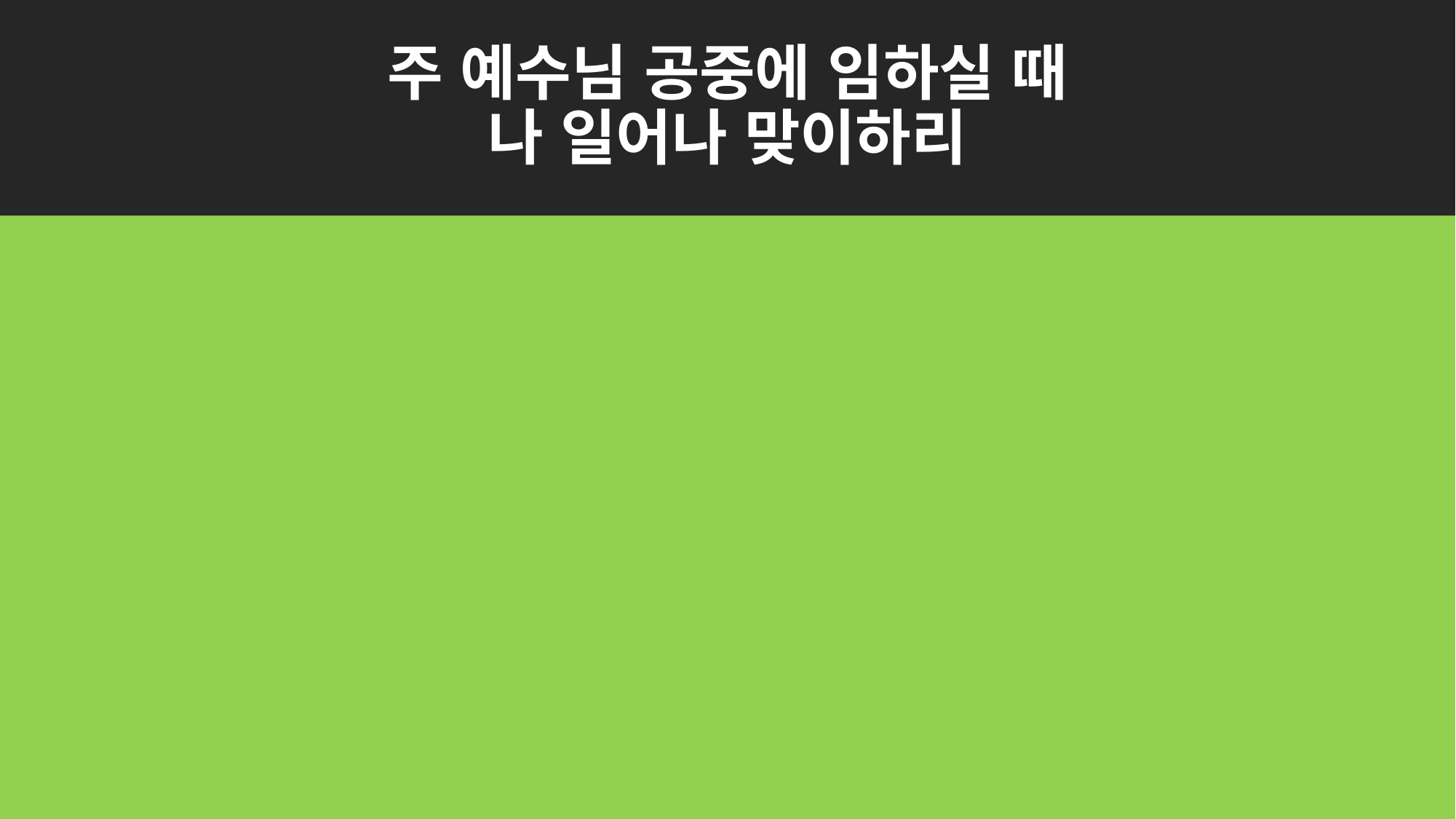

# 주 예수님 공중에 임하실 때 나 일어나 맞이하리